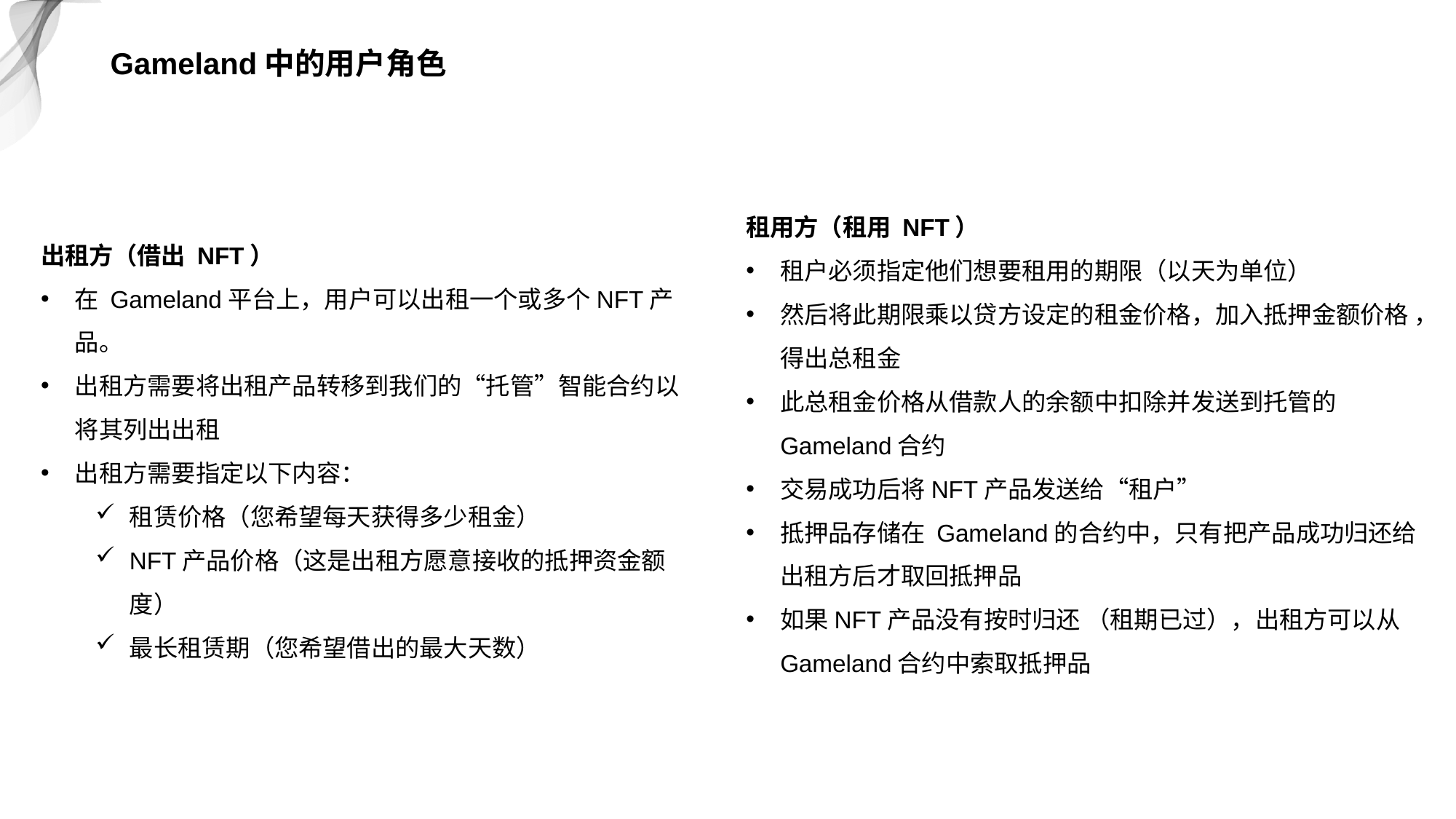

Gameland中的用户角色
租用方（租用 NFT）
租户必须指定他们想要租用的期限（以天为单位）
然后将此期限乘以贷方设定的租金价格，加入抵押金额价格 ，得出总租金
此总租金价格从借款人的余额中扣除并发送到托管的Gameland合约
交易成功后将NFT产品发送给“租户”
抵押品存储在 Gameland的合约中，只有把产品成功归还给出租方后才取回抵押品
如果NFT产品没有按时归还 （租期已过），出租方可以从Gameland合约中索取抵押品
出租方（借出 NFT）
在 Gameland平台上，用户可以出租一个或多个NFT产品。
出租方需要将出租产品转移到我们的“托管”智能合约以将其列出出租
出租方需要指定以下内容：
租赁价格（您希望每天获得多少租金）
NFT产品价格（这是出租方愿意接收的抵押资金额度）
最长租赁期（您希望借出的最大天数）